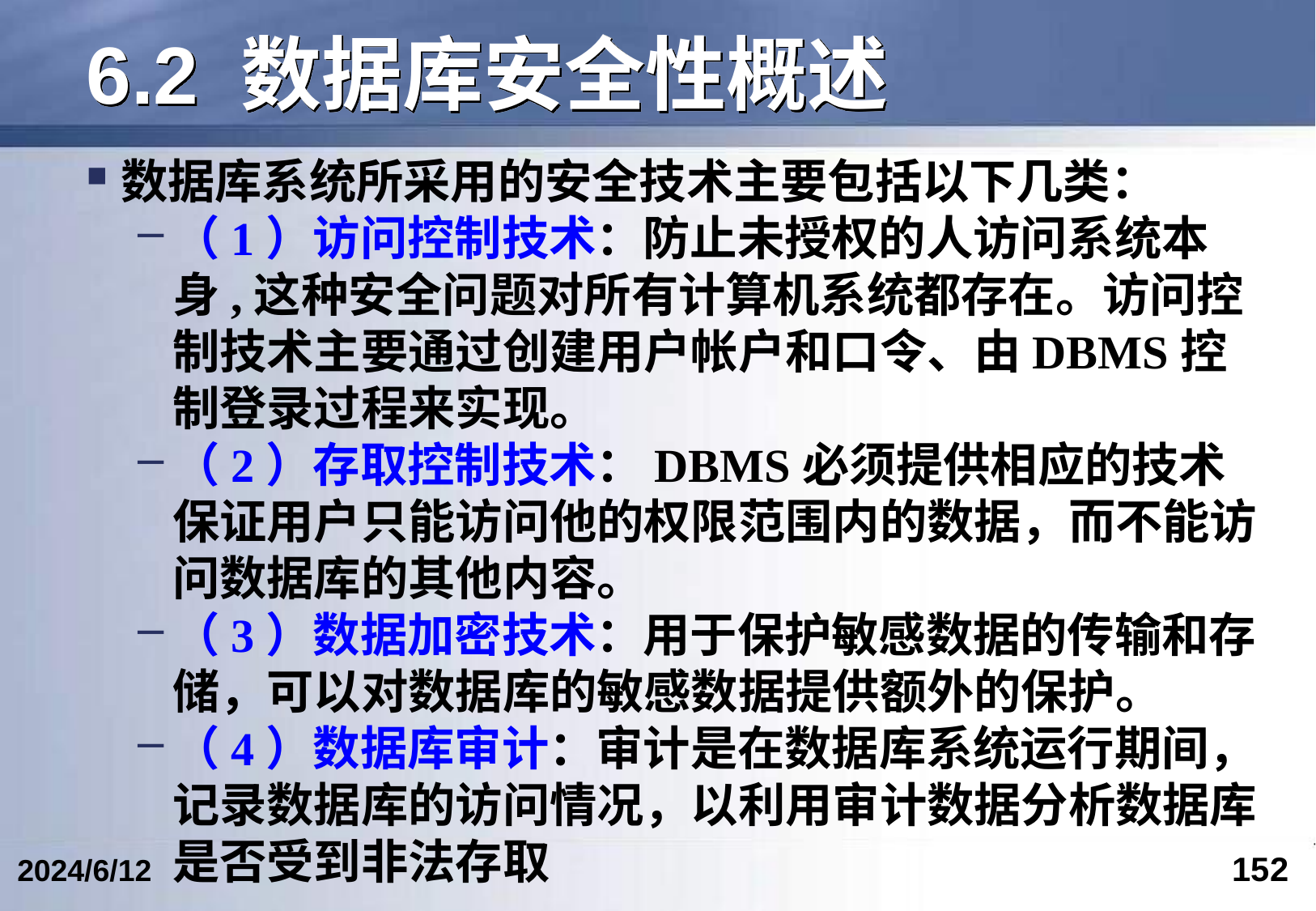

# 6.2 数据库安全性概述
数据库系统所采用的安全技术主要包括以下几类：
（1）访问控制技术：防止未授权的人访问系统本身,这种安全问题对所有计算机系统都存在。访问控制技术主要通过创建用户帐户和口令、由DBMS控制登录过程来实现。
（2）存取控制技术：DBMS必须提供相应的技术保证用户只能访问他的权限范围内的数据，而不能访问数据库的其他内容。
（3）数据加密技术：用于保护敏感数据的传输和存储，可以对数据库的敏感数据提供额外的保护。
（4）数据库审计：审计是在数据库系统运行期间，记录数据库的访问情况，以利用审计数据分析数据库是否受到非法存取
152
2024/6/12